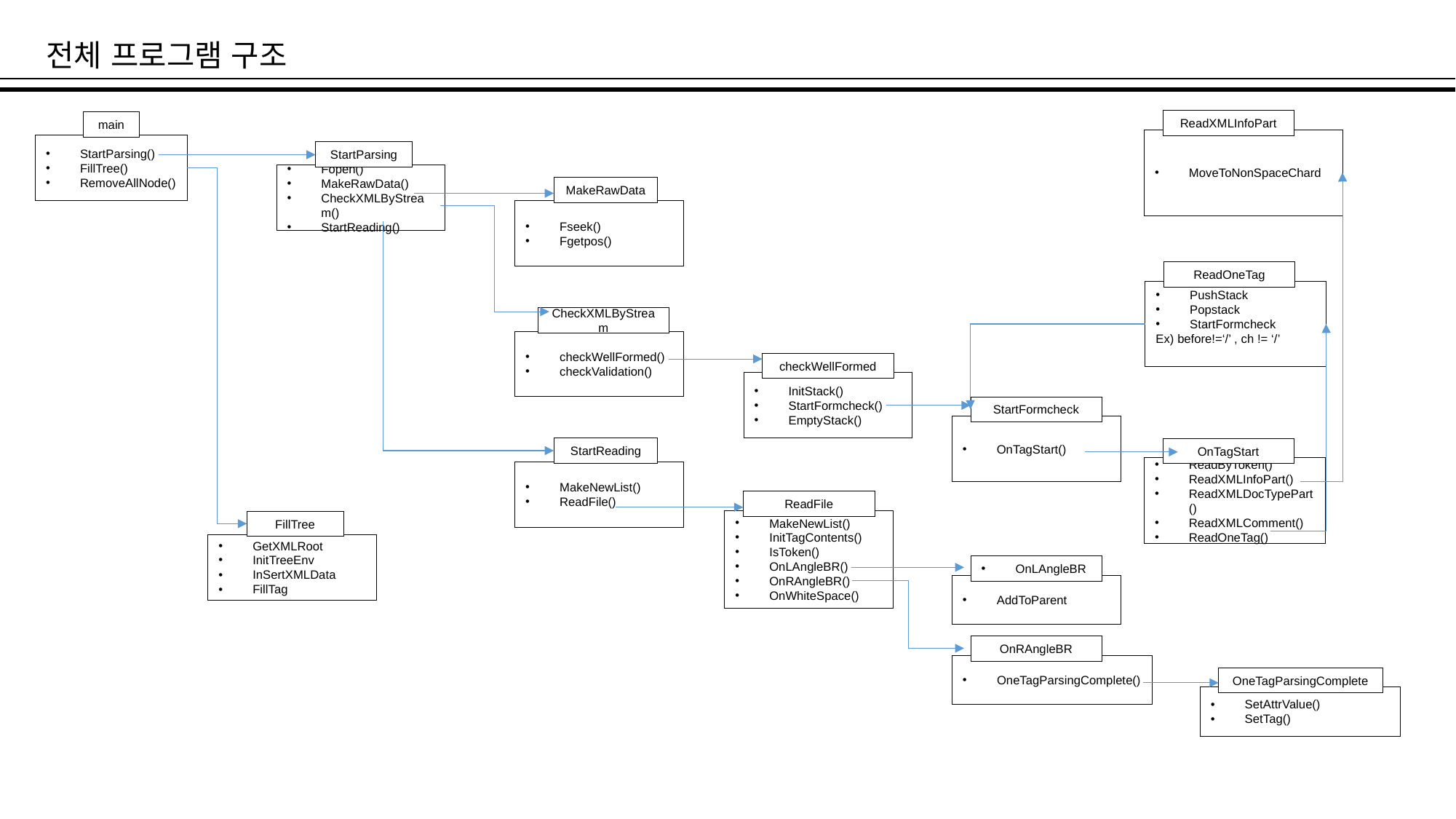

전체 프로그램 구조
ReadXMLInfoPart
main
MoveToNonSpaceChard
StartParsing()
FillTree()
RemoveAllNode()
StartParsing
Fopen()
MakeRawData()
CheckXMLByStream()
StartReading()
MakeRawData
Fseek()
Fgetpos()
ReadOneTag
PushStack
Popstack
StartFormcheck
Ex) before!=‘/’ , ch != ‘/’

CheckXMLByStream
checkWellFormed()
checkValidation()
checkWellFormed
InitStack()
StartFormcheck()
EmptyStack()
StartFormcheck
OnTagStart()
StartReading
OnTagStart
ReadByToken()
ReadXMLInfoPart()
ReadXMLDocTypePart()
ReadXMLComment()
ReadOneTag()
MakeNewList()
ReadFile()
ReadFile
MakeNewList()
InitTagContents()
IsToken()
OnLAngleBR()
OnRAngleBR()
OnWhiteSpace()
FillTree
GetXMLRoot
InitTreeEnv
InSertXMLData
FillTag
OnLAngleBR
AddToParent
OnRAngleBR
OneTagParsingComplete()
OneTagParsingComplete
SetAttrValue()
SetTag()